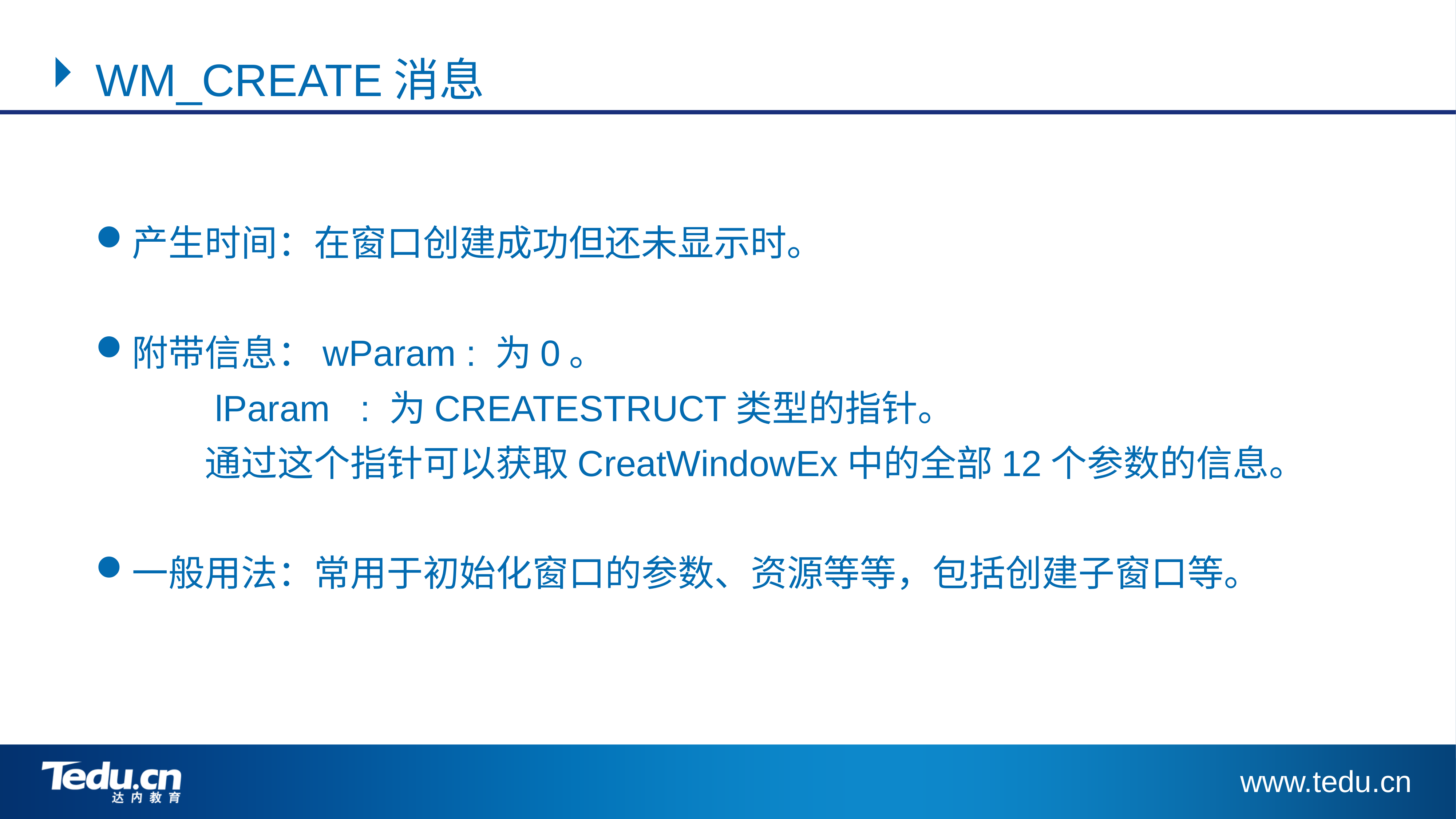

WM_CREATE消息

产生时间：在窗口创建成功但还未显示时。

附带信息：wParam : 为0。
		 lParam   : 为CREATESTRUCT类型的指针。
		通过这个指针可以获取CreatWindowEx中的全部12个参数的信息。

一般用法：常用于初始化窗口的参数、资源等等，包括创建子窗口等。